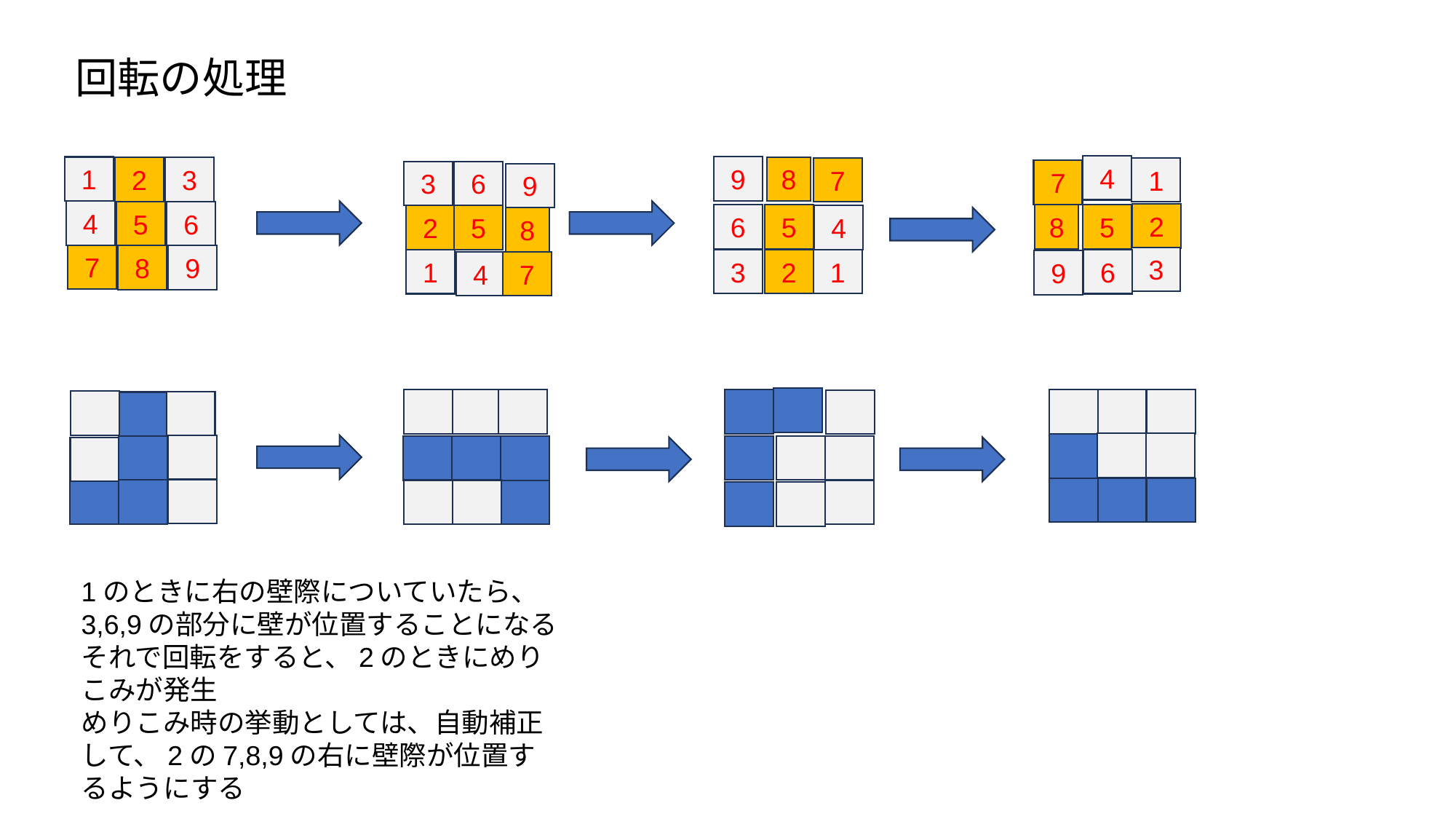

回転の処理
4
9
1
8
2
3
7
1
7
3
6
9
4

5
6
2
6
5
8
5
5
4
2
8

7
8
9
3
3
2
1
6
1
9
4
7

1のときに右の壁際についていたら、3,6,9の部分に壁が位置することになる
それで回転をすると、2のときにめりこみが発生
めりこみ時の挙動としては、自動補正して、2の7,8,9の右に壁際が位置するようにする